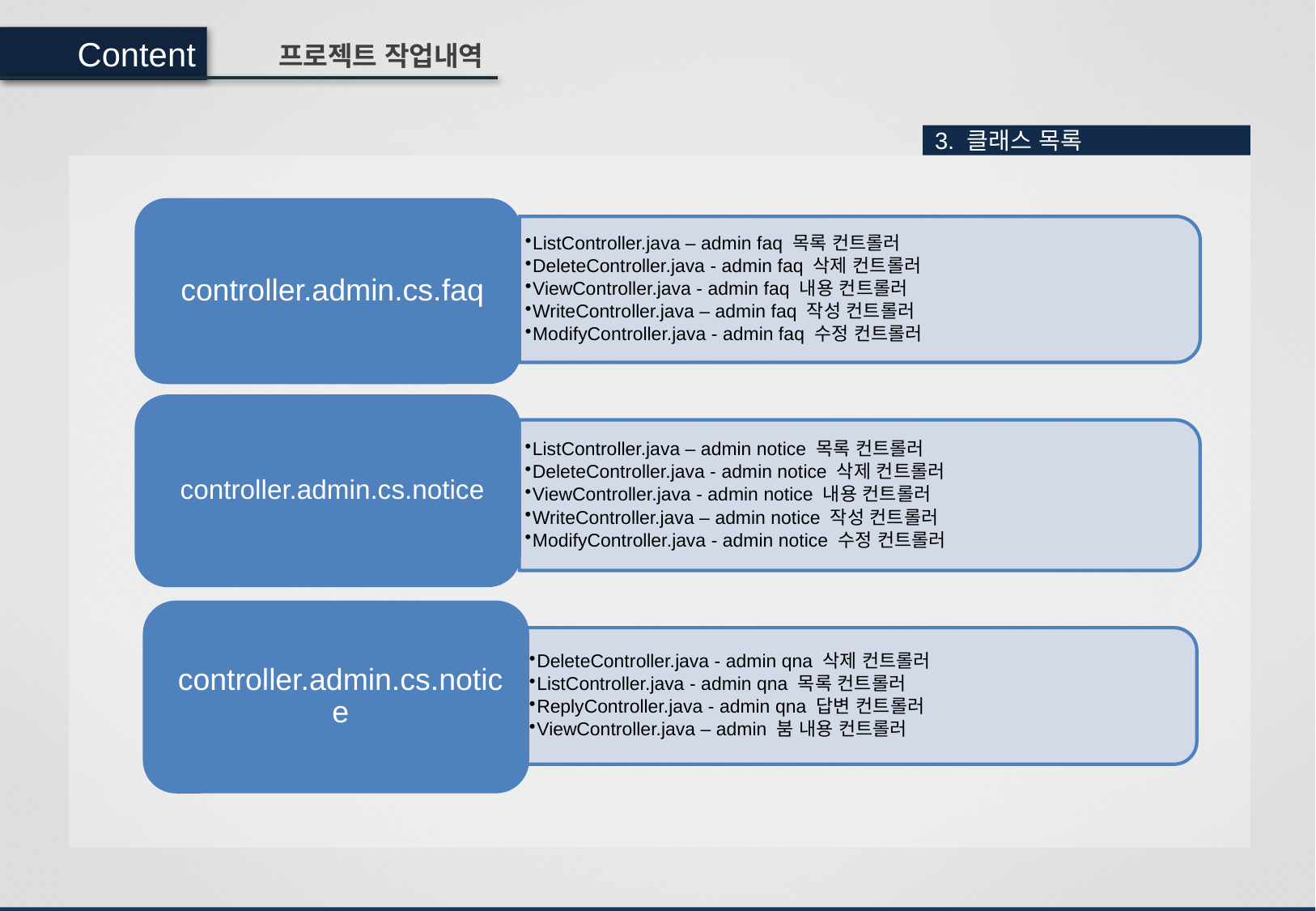

Content
프로젝트 작업내역
3. 클래스 목록

ListController.java – admin faq 목록 컨트롤러
DeleteController.java - admin faq 삭제 컨트롤러
ViewController.java - admin faq 내용 컨트롤러
WriteController.java – admin faq 작성 컨트롤러
ModifyController.java - admin faq 수정 컨트롤러
controller.admin.cs.faq
ListController.java – admin notice 목록 컨트롤러
DeleteController.java - admin notice 삭제 컨트롤러
ViewController.java - admin notice 내용 컨트롤러
WriteController.java – admin notice 작성 컨트롤러
ModifyController.java - admin notice 수정 컨트롤러
controller.admin.cs.notice
DeleteController.java - admin qna 삭제 컨트롤러
ListController.java - admin qna 목록 컨트롤러
ReplyController.java - admin qna 답변 컨트롤러
ViewController.java – admin 붐 내용 컨트롤러
controller.admin.cs.notice